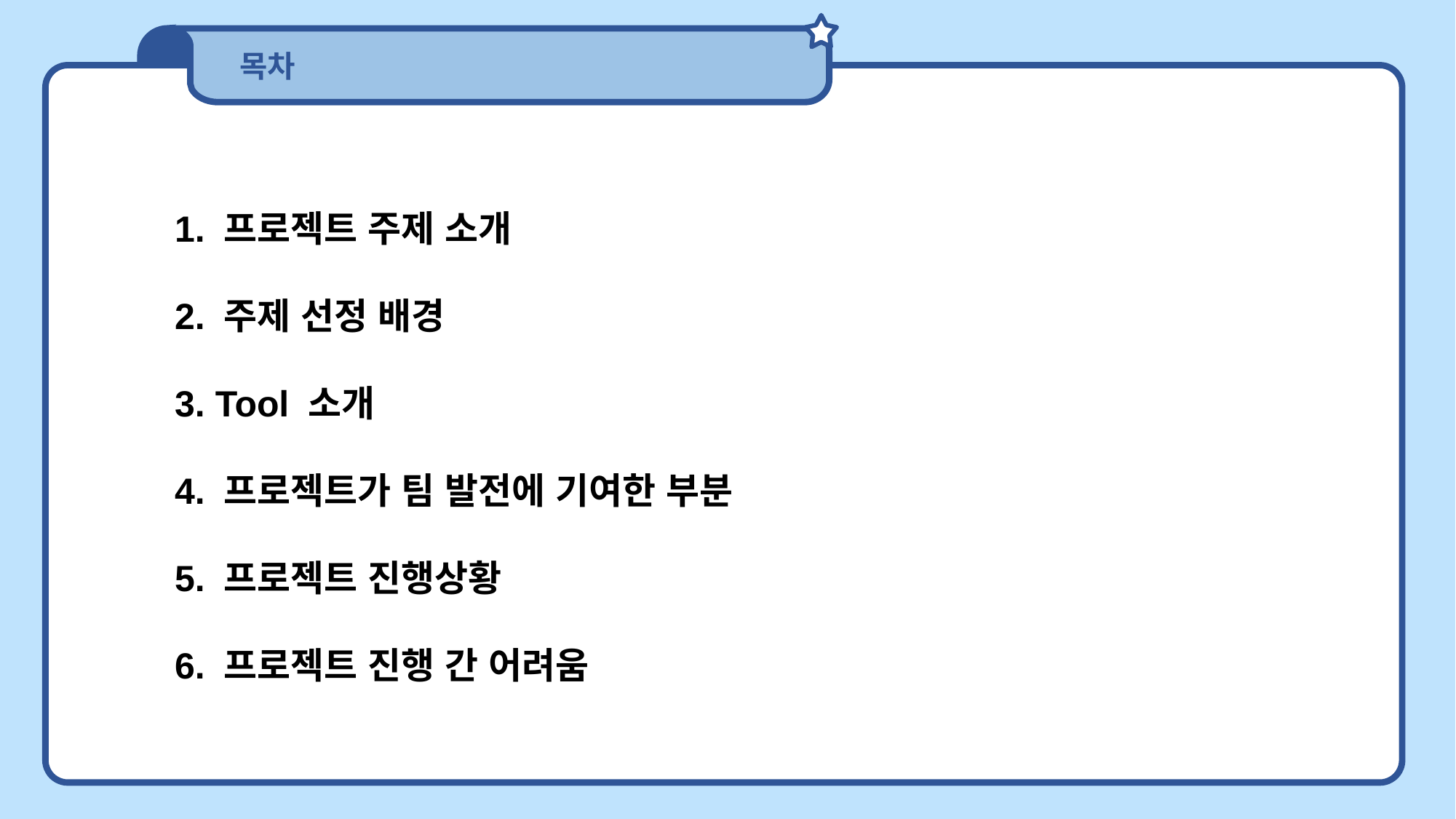

목차

           1. 프로젝트 주제 소개

           2. 주제 선정 배경

           3. Tool 소개

           4. 프로젝트가 팀 발전에 기여한 부분

           5. 프로젝트 진행상황

           6. 프로젝트 진행 간 어려움